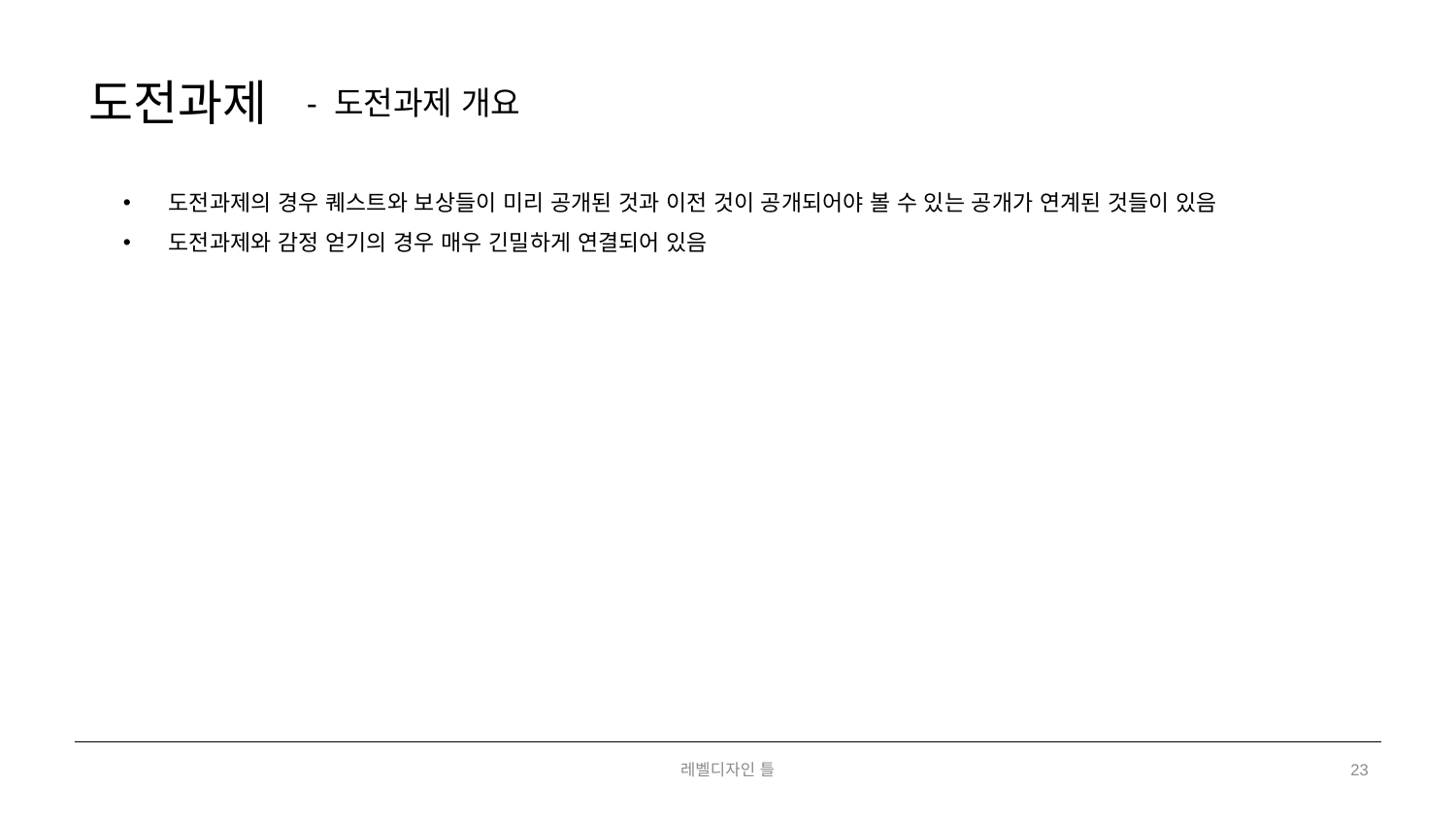

도전과제
- 도전과제 개요
도전과제의 경우 퀘스트와 보상들이 미리 공개된 것과 이전 것이 공개되어야 볼 수 있는 공개가 연계된 것들이 있음
도전과제와 감정 얻기의 경우 매우 긴밀하게 연결되어 있음
레벨디자인 틀
23